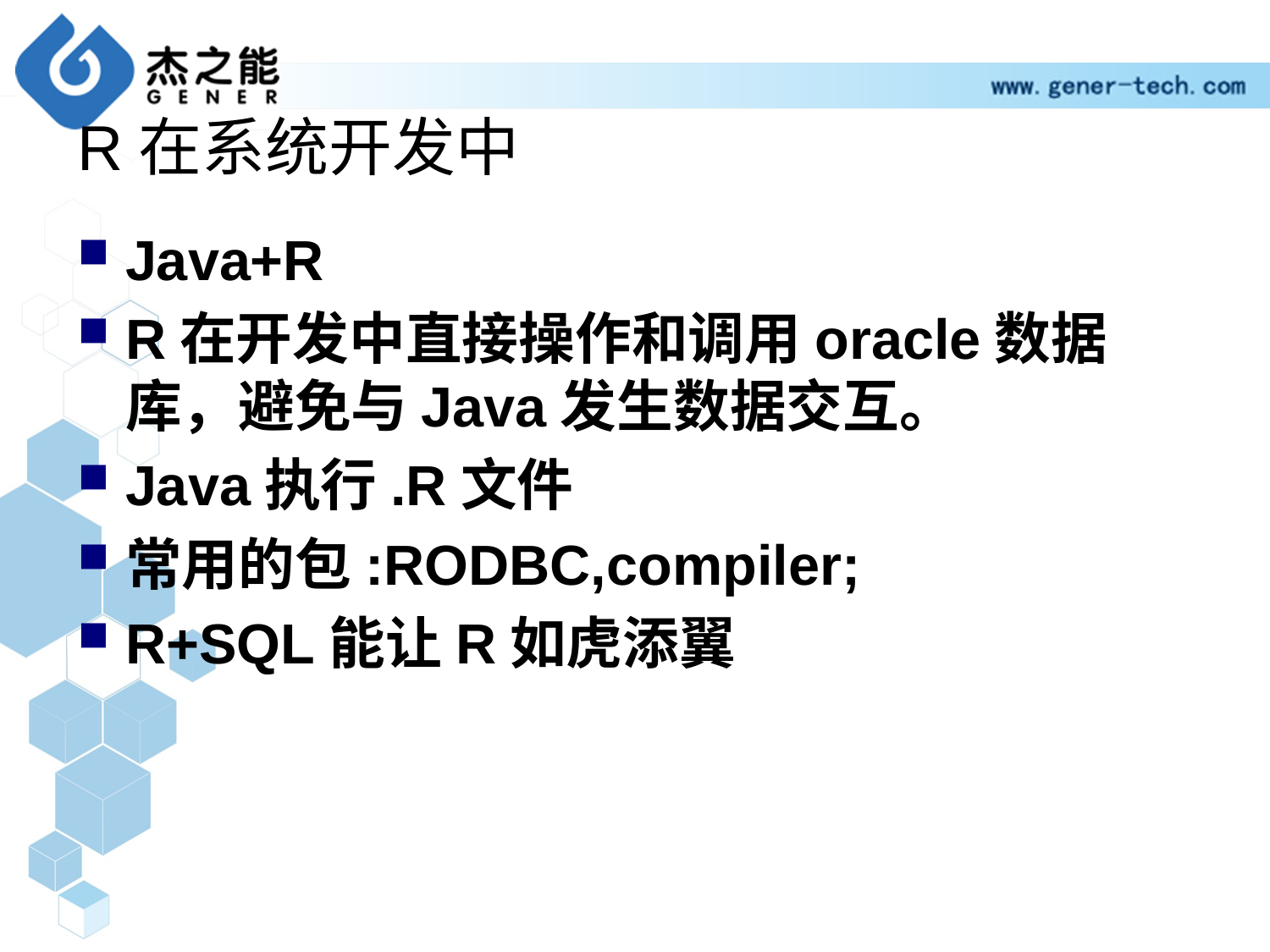

# R在系统开发中
Java+R
R在开发中直接操作和调用oracle数据库，避免与Java发生数据交互。
Java执行.R文件
常用的包:RODBC,compiler;
R+SQL能让R如虎添翼